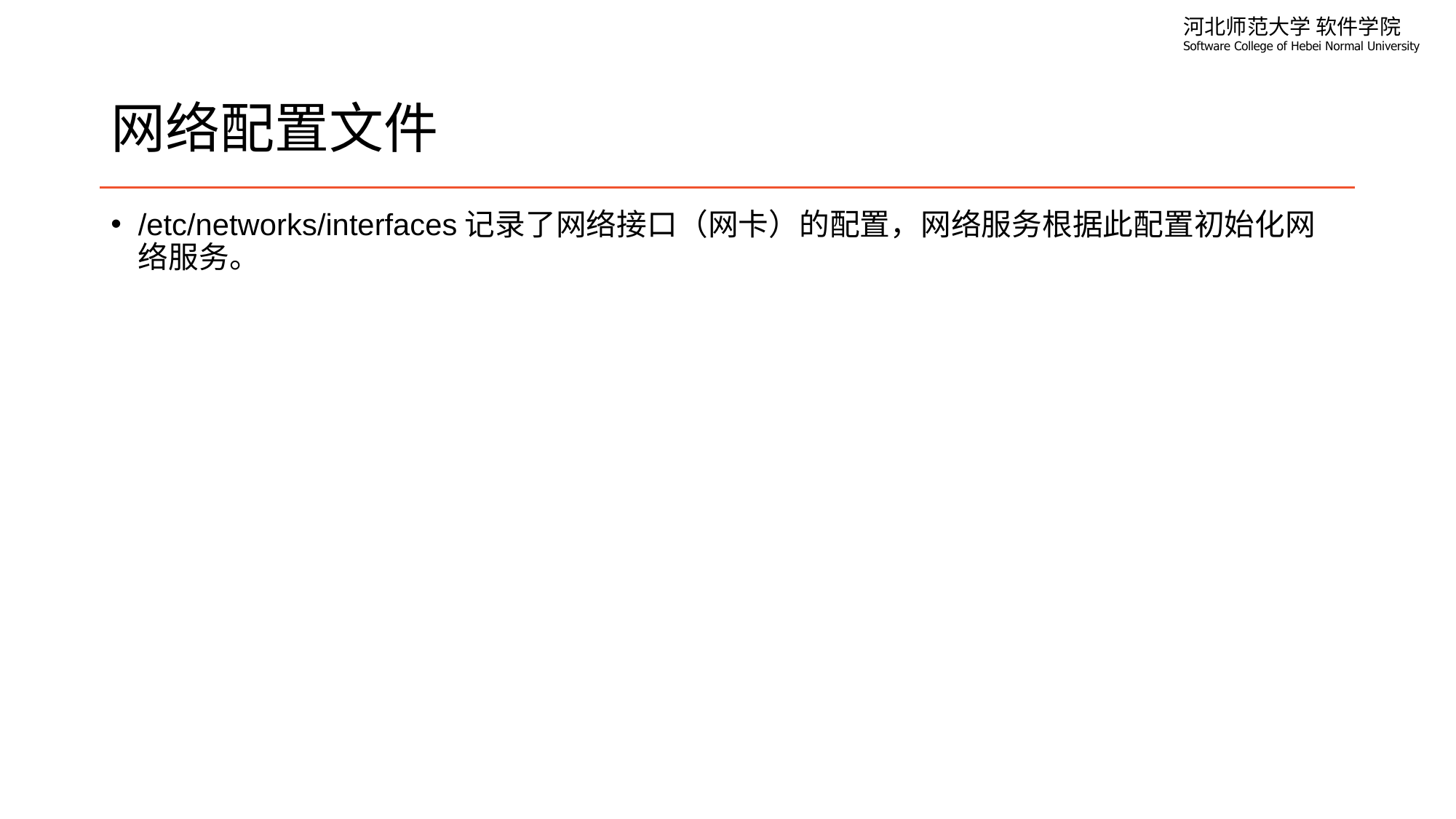

# 网络配置文件
/etc/networks/interfaces记录了网络接口（网卡）的配置，网络服务根据此配置初始化网络服务。